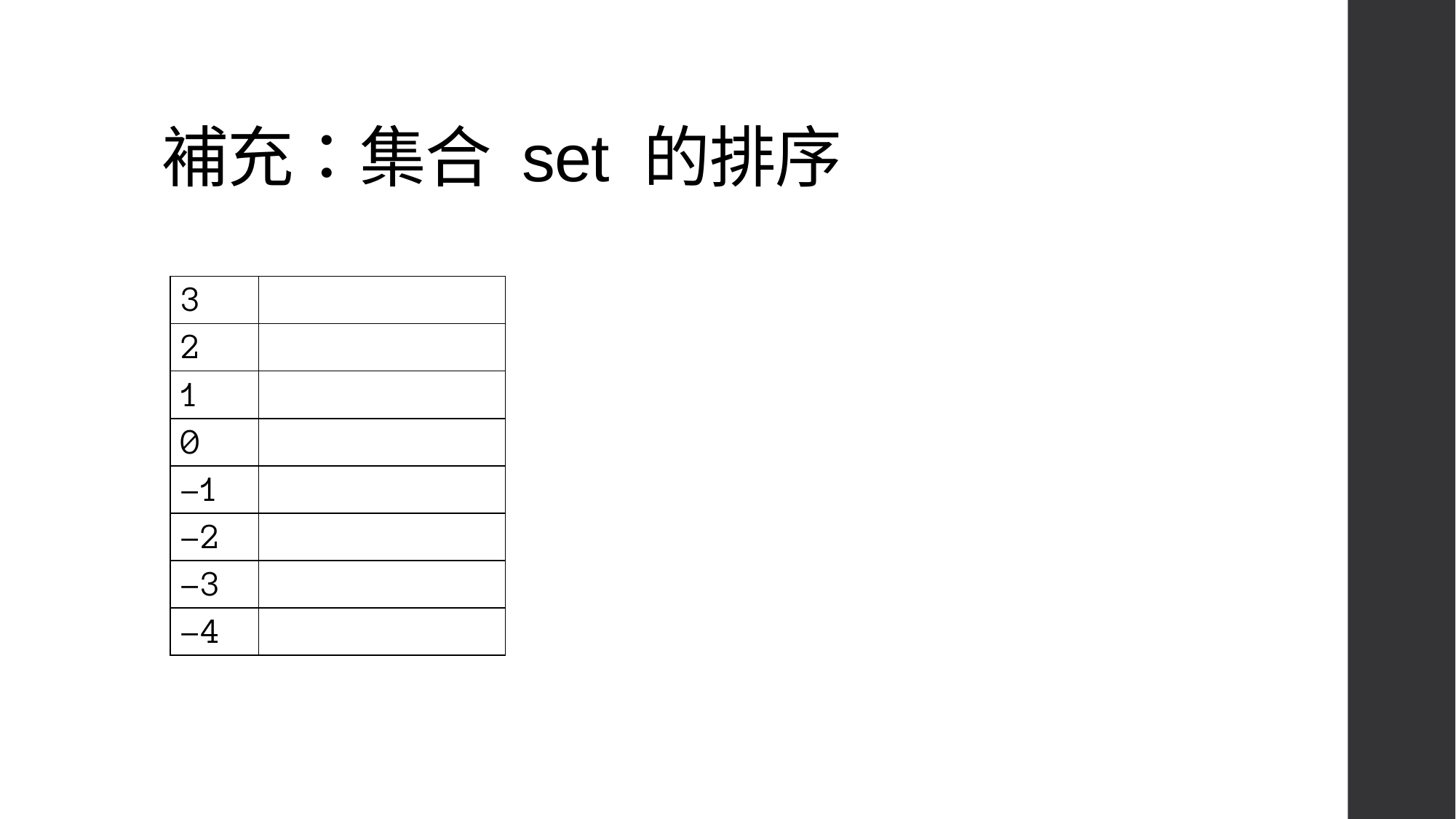

# 補充：集合 set 的排序
| 3 |  |
| --- | --- |
| 2 |  |
| 1 |  |
| 0 |  |
| -1 |  |
| -2 |  |
| -3 |  |
| -4 |  |